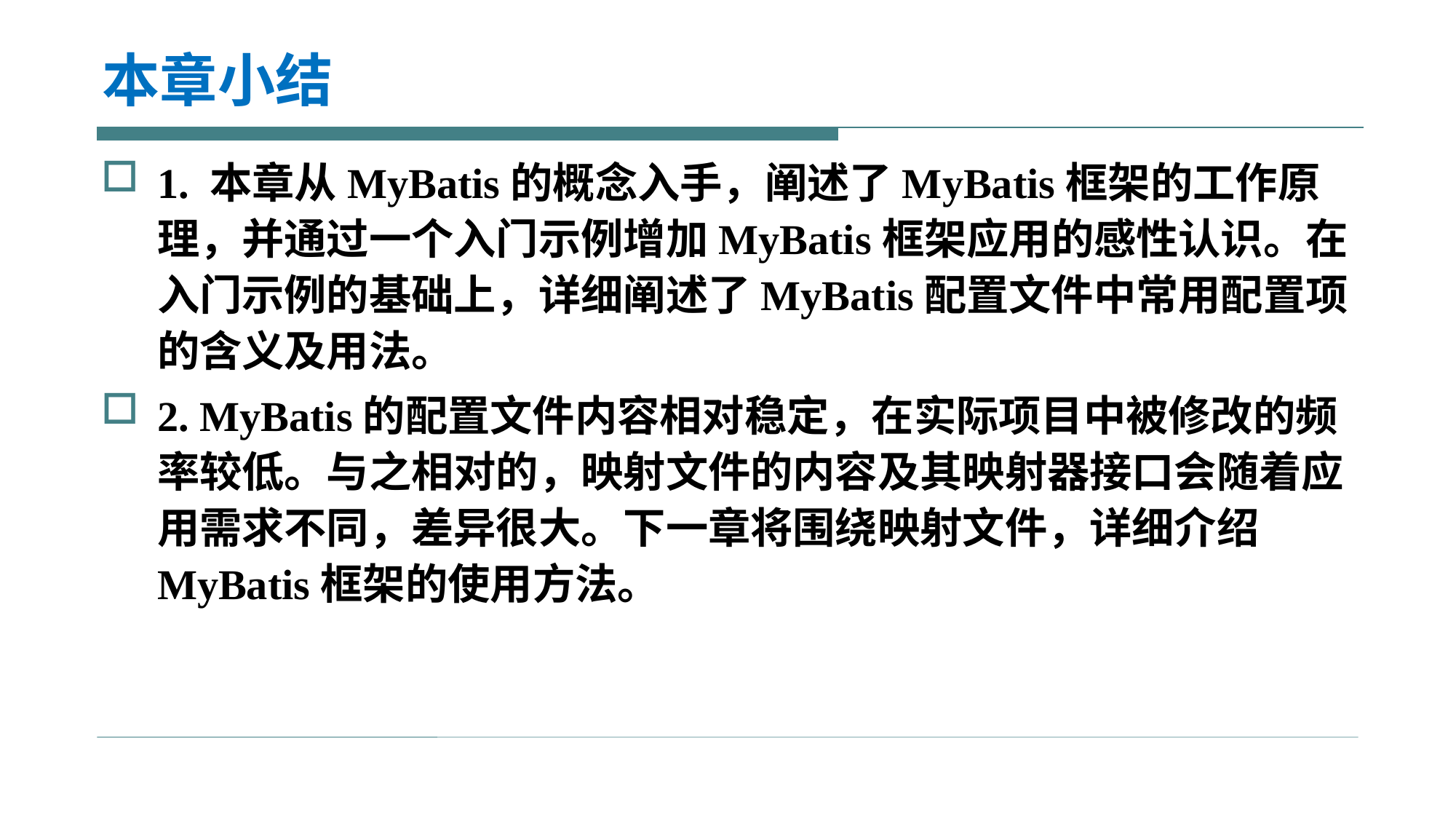

# 本章小结
1. 本章从MyBatis的概念入手，阐述了MyBatis框架的工作原理，并通过一个入门示例增加MyBatis框架应用的感性认识。在入门示例的基础上，详细阐述了MyBatis配置文件中常用配置项的含义及用法。
2. MyBatis的配置文件内容相对稳定，在实际项目中被修改的频率较低。与之相对的，映射文件的内容及其映射器接口会随着应用需求不同，差异很大。下一章将围绕映射文件，详细介绍MyBatis框架的使用方法。
43